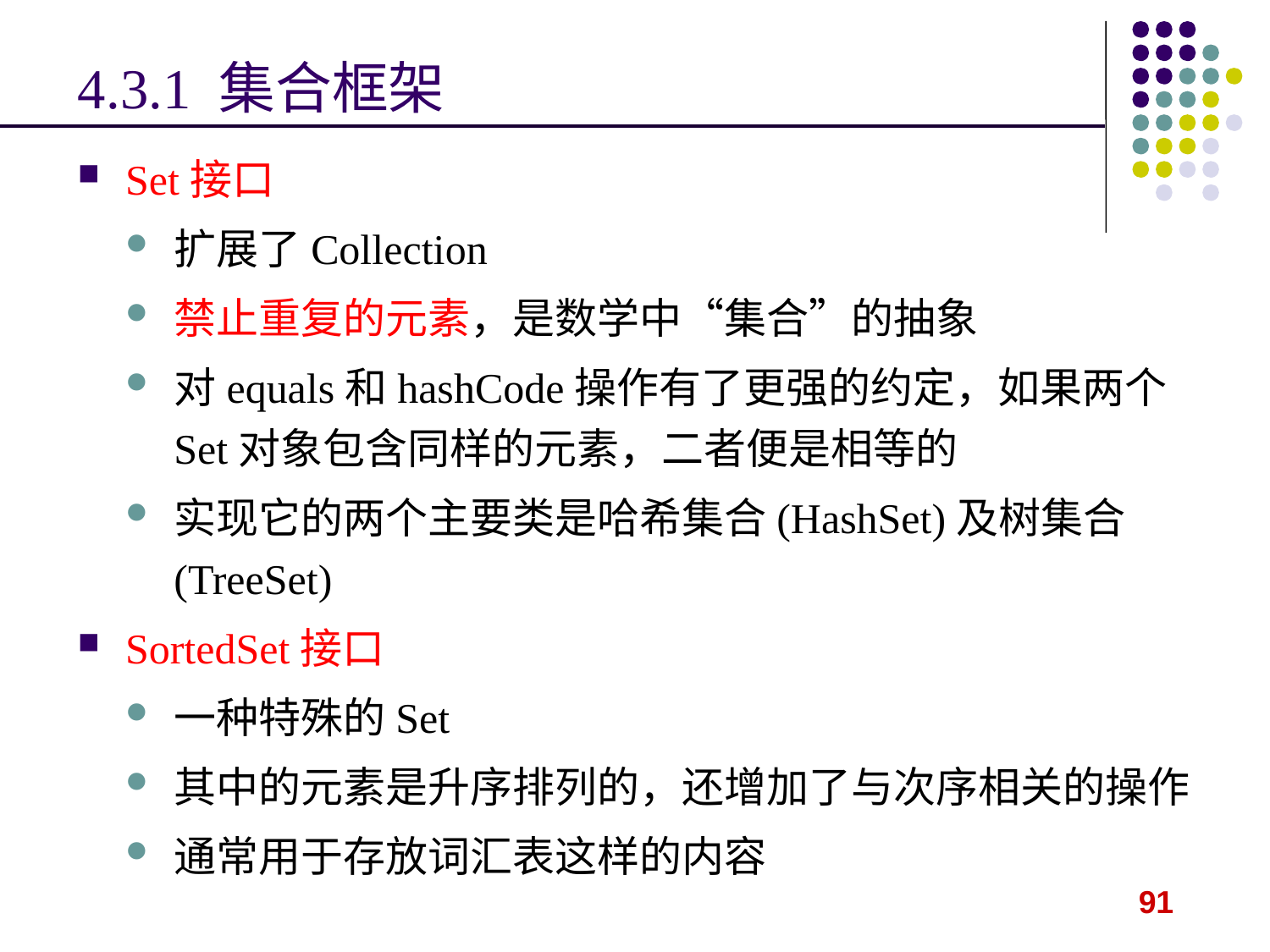

# 4.3.1 集合框架
Set接口
扩展了Collection
禁止重复的元素，是数学中“集合”的抽象
对equals和hashCode操作有了更强的约定，如果两个Set对象包含同样的元素，二者便是相等的
实现它的两个主要类是哈希集合(HashSet)及树集合(TreeSet)
SortedSet接口
一种特殊的Set
其中的元素是升序排列的，还增加了与次序相关的操作
通常用于存放词汇表这样的内容